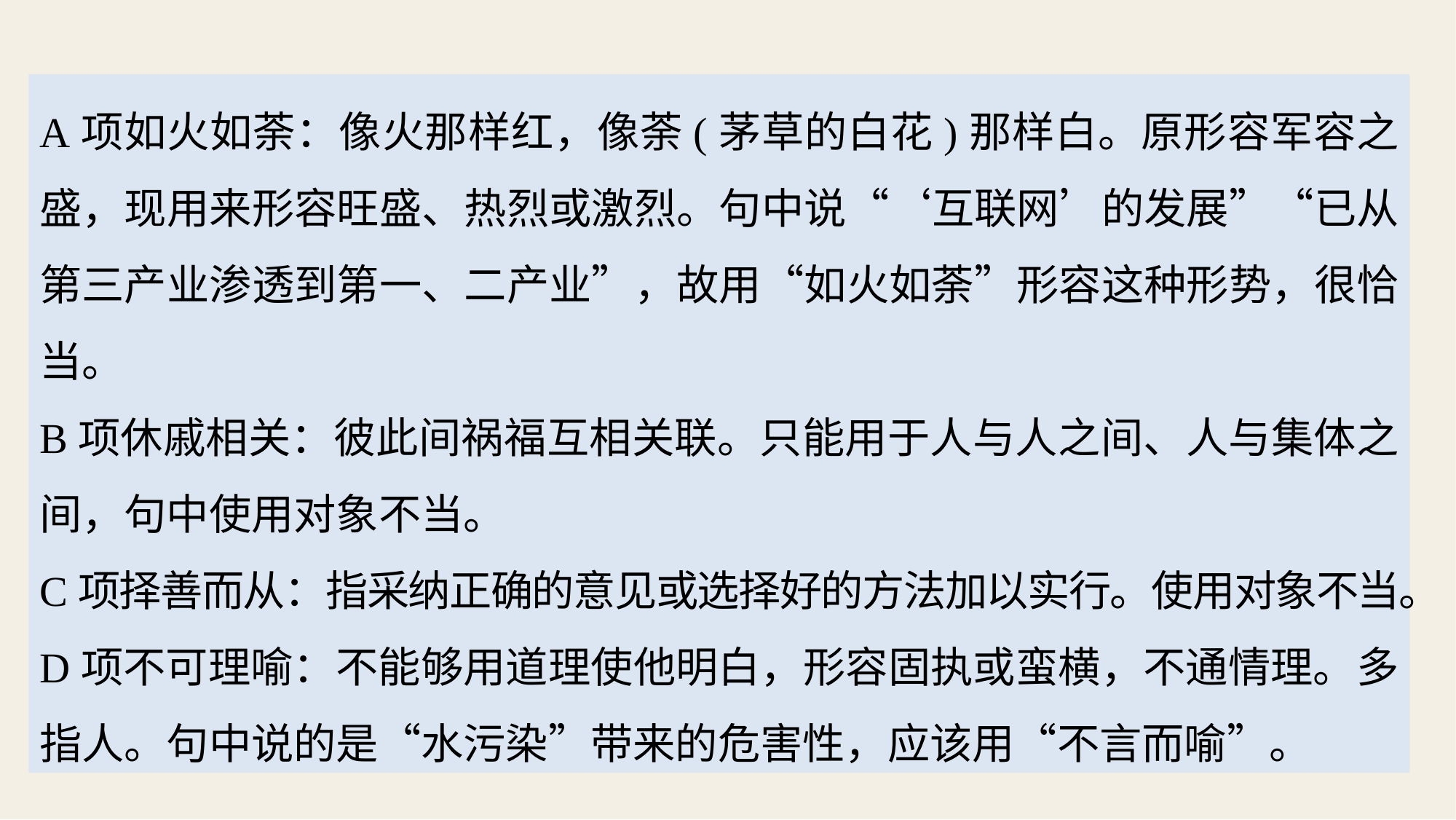

A项如火如荼：像火那样红，像荼(茅草的白花)那样白。原形容军容之盛，现用来形容旺盛、热烈或激烈。句中说“‘互联网’的发展”“已从第三产业渗透到第一、二产业”，故用“如火如荼”形容这种形势，很恰当。
B项休戚相关：彼此间祸福互相关联。只能用于人与人之间、人与集体之间，句中使用对象不当。
C项择善而从：指采纳正确的意见或选择好的方法加以实行。使用对象不当。
D项不可理喻：不能够用道理使他明白，形容固执或蛮横，不通情理。多指人。句中说的是“水污染”带来的危害性，应该用“不言而喻”。